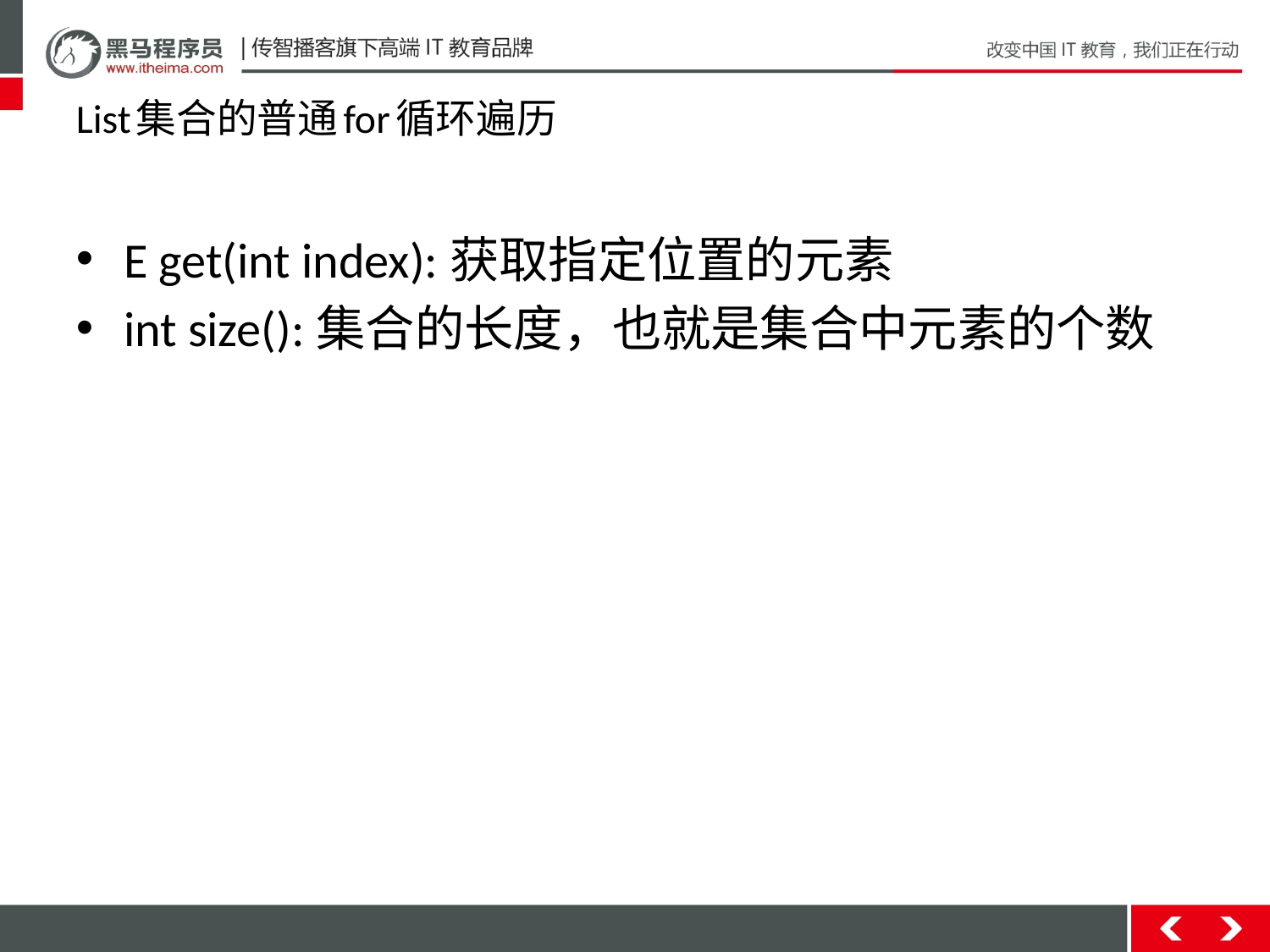

# List集合的普通for循环遍历
E get(int index):获取指定位置的元素
int size():集合的长度，也就是集合中元素的个数